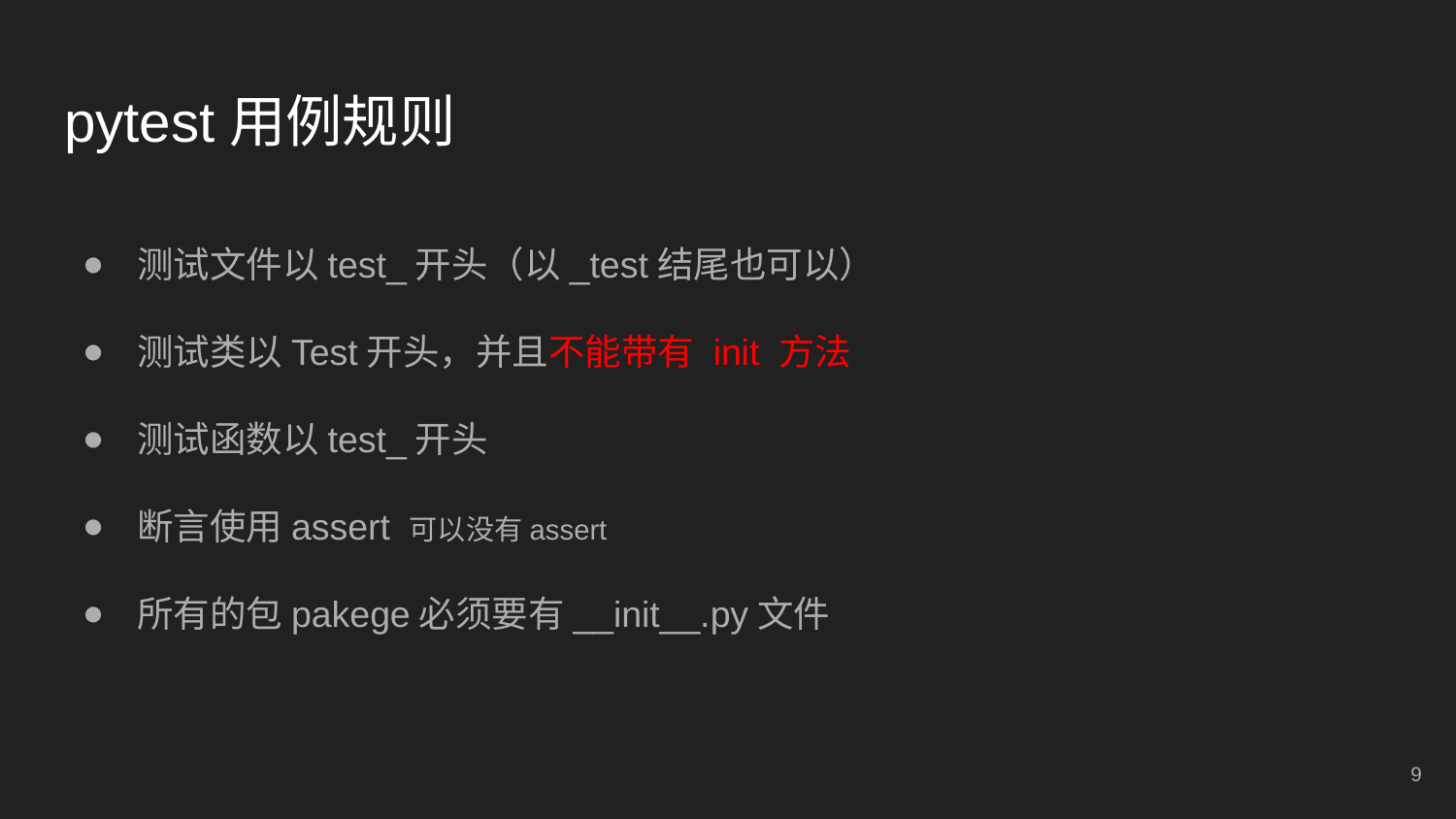

# pytest用例规则
测试文件以test_开头（以_test结尾也可以）
测试类以Test开头，并且不能带有 init 方法
测试函数以test_开头
断言使用assert 可以没有assert
所有的包pakege必须要有__init__.py文件
9